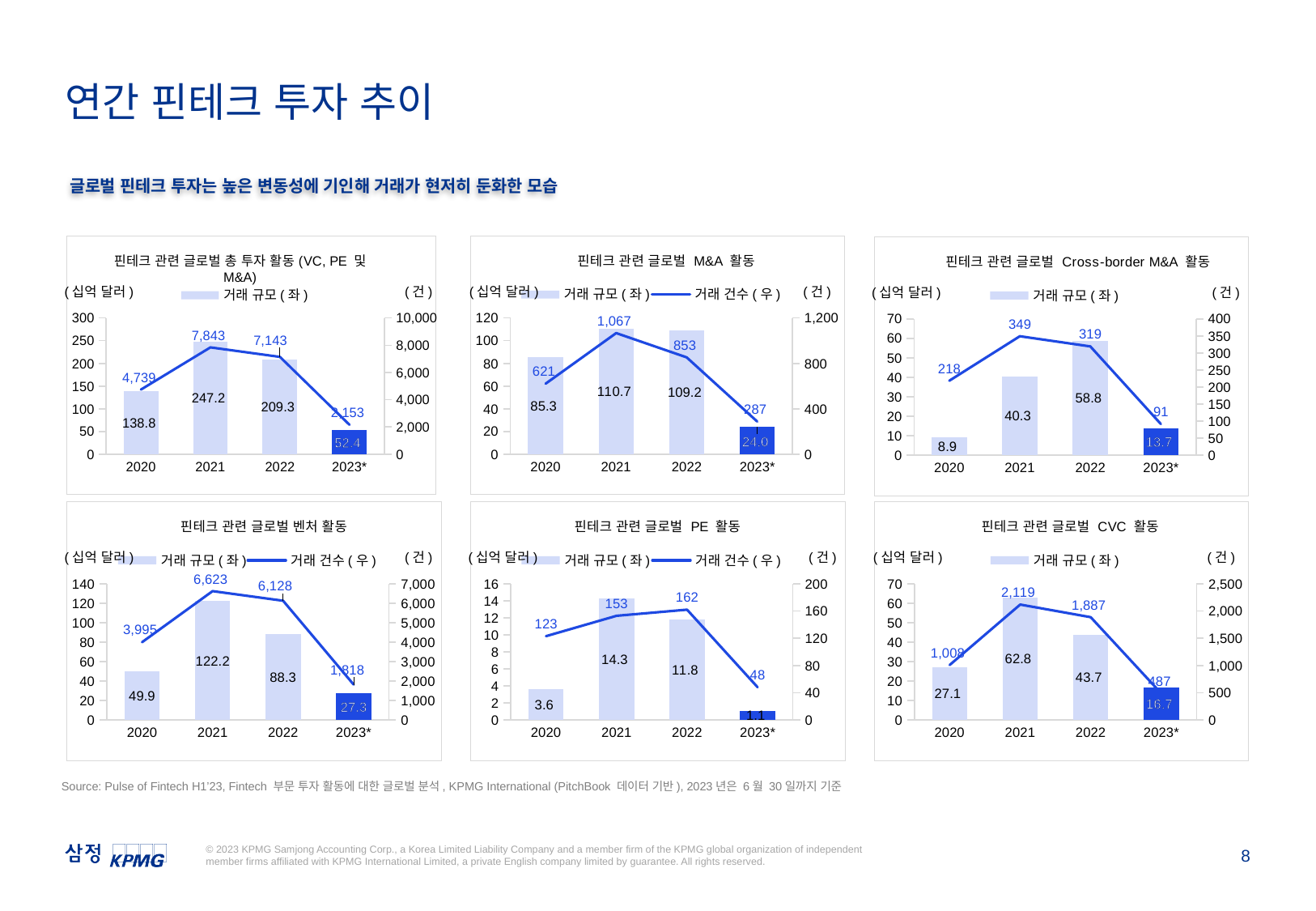

연간 핀테크 투자 추이
글로벌 핀테크 투자는 높은 변동성에 기인해 거래가 현저히 둔화한 모습

### Chart: 핀테크 관련 글로벌 총 투자 활동(VC, PE 및 M&A)

| Category | 거래 규모(좌) | 거래 건수(우) |
|---|---|---|
| 2020 | 138.8 | 4739.0 |
| 2021 | 247.2 | 7843.0 |
| 2022 | 209.3 | 7143.0 |
| 2023* | 52.4 | 2153.0 |

### Chart: 핀테크 관련 글로벌 M&A 활동

| Category | 거래 규모(좌) | 거래 건수(우) |
|---|---|---|
| 2020 | 85.3 | 621.0 |
| 2021 | 110.7 | 1067.0 |
| 2022 | 109.2 | 853.0 |
| 2023* | 24.0 | 287.0 |

### Chart: 핀테크 관련 글로벌 Cross-border M&A 활동

| Category | 거래 규모(좌) | 거래 건수(우) |
|---|---|---|
| 2020 | 8.9 | 218.0 |
| 2021 | 40.3 | 349.0 |
| 2022 | 58.8 | 319.0 |
| 2023* | 13.7 | 91.0 |
(십억 달러)
(건)
(십억 달러)
(건)
(십억 달러)
(건)

### Chart: 핀테크 관련 글로벌 벤처 활동

| Category | 거래 규모(좌) | 거래 건수(우) |
|---|---|---|
| 2020 | 49.9 | 3995.0 |
| 2021 | 122.2 | 6623.0 |
| 2022 | 88.3 | 6128.0 |
| 2023* | 27.3 | 1818.0 |

### Chart: 핀테크 관련 글로벌 PE 활동

| Category | 거래 규모(좌) | 거래 건수(우) |
|---|---|---|
| 2020 | 3.6 | 123.0 |
| 2021 | 14.3 | 153.0 |
| 2022 | 11.8 | 162.0 |
| 2023* | 1.1 | 48.0 |

### Chart: 핀테크 관련 글로벌 CVC 활동

| Category | 거래 규모(좌) | 거래 건수(우) |
|---|---|---|
| 2020 | 27.1 | 1008.0 |
| 2021 | 62.8 | 2119.0 |
| 2022 | 43.7 | 1887.0 |
| 2023* | 16.7 | 487.0 |
(십억 달러)
(건)
(십억 달러)
(건)
(십억 달러)
(건)
Source: Pulse of Fintech H1’23, Fintech 부문 투자 활동에 대한 글로벌 분석, KPMG International (PitchBook 데이터 기반), 2023년은 6월 30일까지 기준